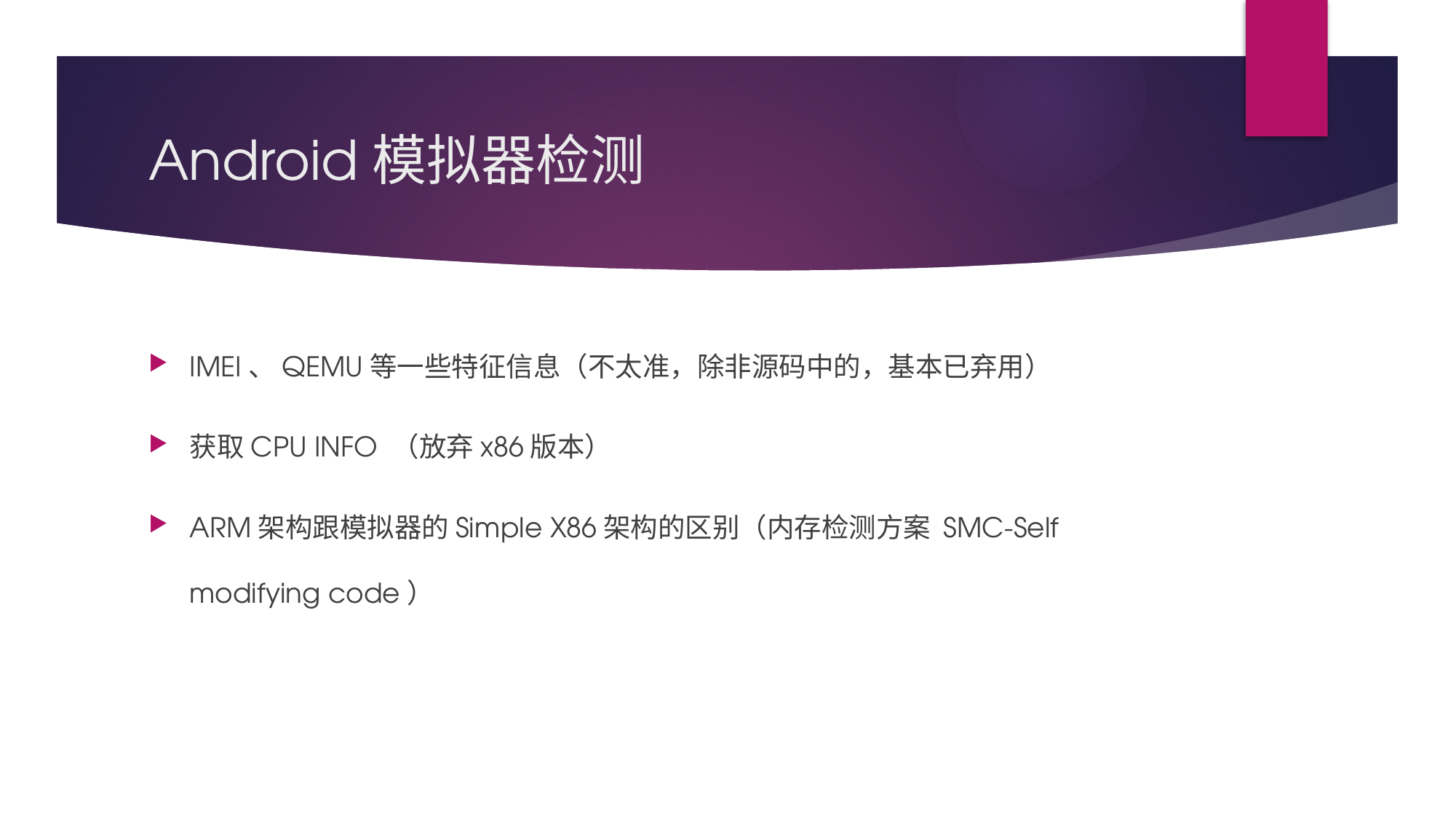

# Android模拟器检测
IMEI、QEMU等一些特征信息（不太准，除非源码中的，基本已弃用）
获取CPU INFO （放弃x86版本）
ARM架构跟模拟器的Simple X86架构的区别（内存检测方案 SMC-Self modifying code）